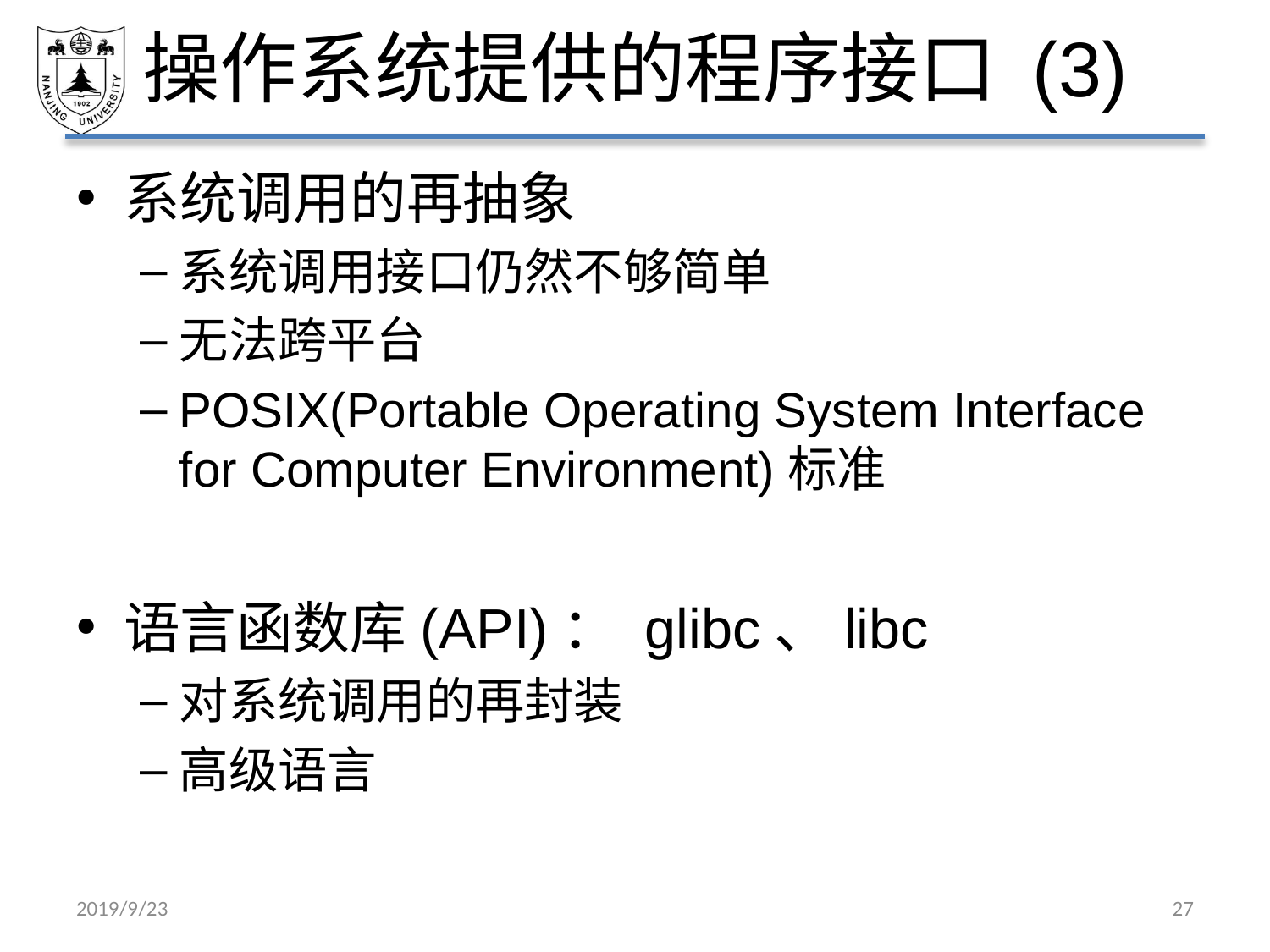

# 操作系统提供的程序接口 (3)
系统调用的再抽象
系统调用接口仍然不够简单
无法跨平台
POSIX(Portable Operating System Interface for Computer Environment)标准

语言函数库(API)： glibc、libc
对系统调用的再封装
高级语言

2019/9/23
27